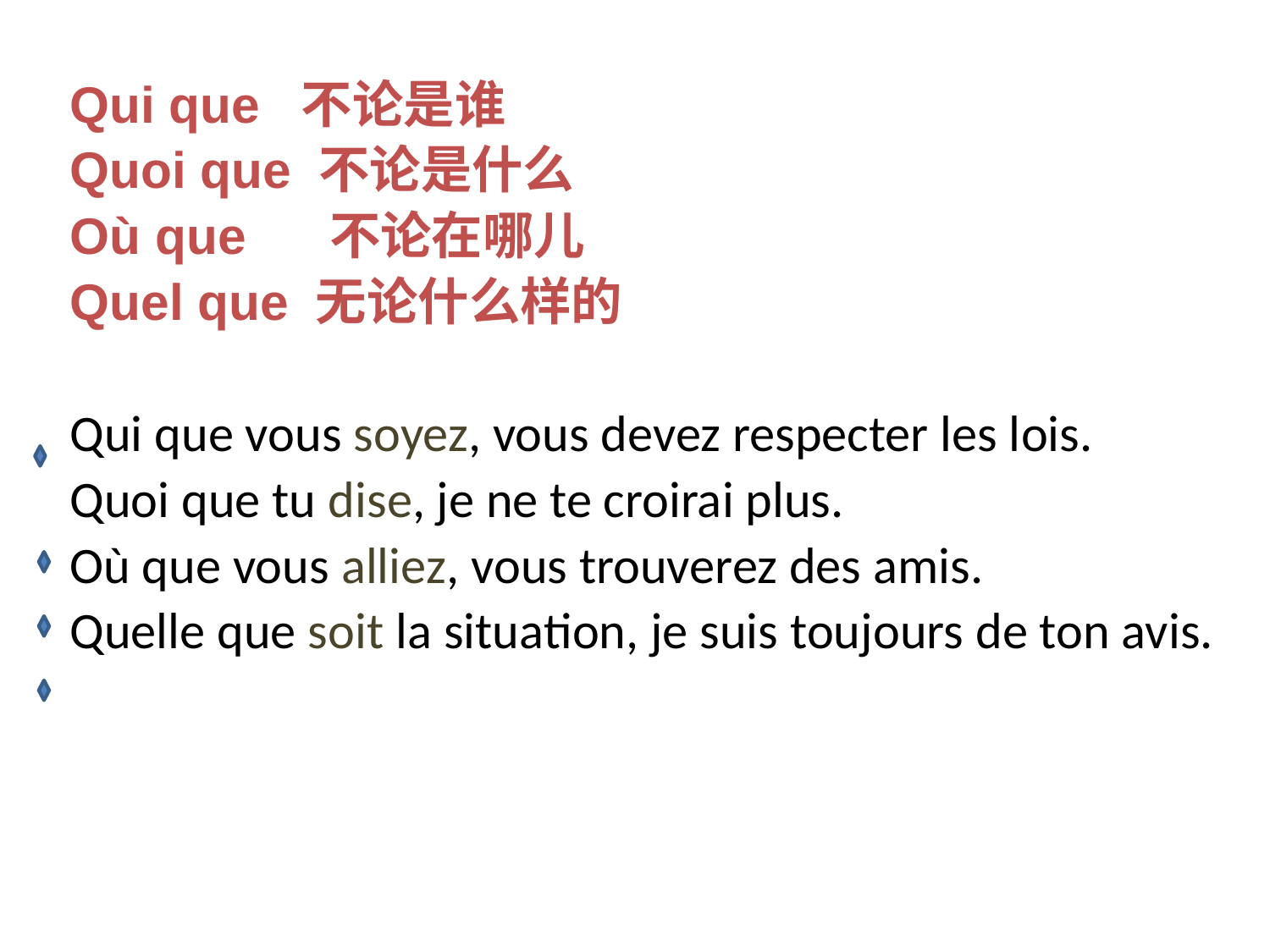

#
Qui que  不论是谁
Quoi que 不论是什么
Où que     不论在哪儿
Quel que 无论什么样的

Qui que vous soyez, vous devez respecter les lois.
Quoi que tu dise, je ne te croirai plus.
Où que vous alliez, vous trouverez des amis.
Quelle que soit la situation, je suis toujours de ton avis.